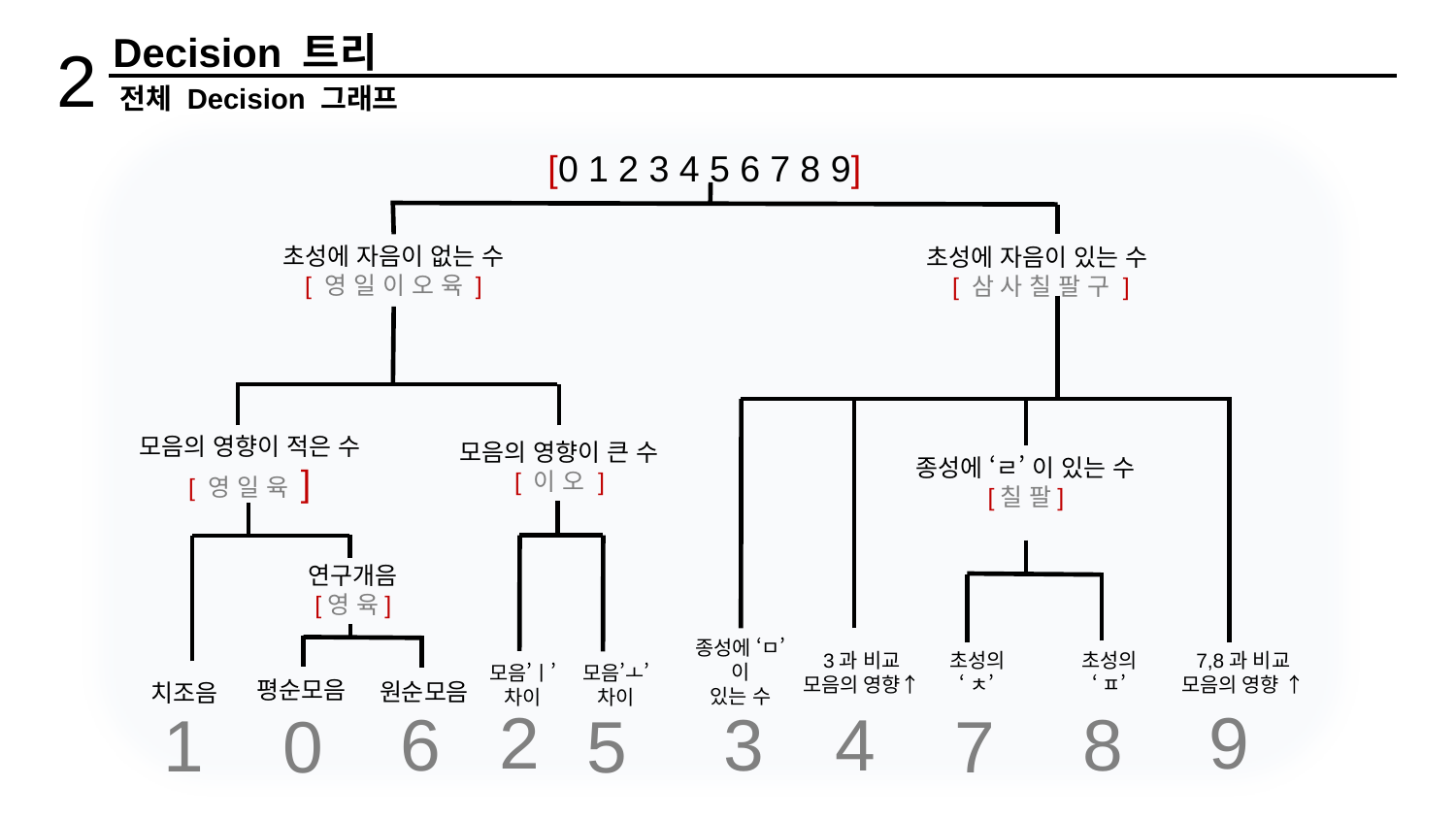

Decision 트리
2
전체 Decision 그래프

[0 1 2 3 4 5 6 7 8 9]
초성에 자음이 없는 수
[ 영 일 이 오 육 ]
초성에 자음이 있는 수
 [ 삼 사 칠 팔 구 ]
모음의 영향이 적은 수
[ 영 일 육 ]
모음의 영향이 큰 수
[ 이 오 ]
종성에 ‘ㄹ’ 이 있는 수
[칠 팔]
연구개음
[영 육]
종성에 ‘ㅁ’이
있는 수
3과 비교
모음의 영향↑
초성의
‘ㅊ’
초성의
‘ㅍ’
7,8과 비교
모음의 영향 ↑
모음’ㅣ’
차이
모음’ㅗ’
차이
평순모음
원순모음
치조음
9
2
3
4
8
6
1
5
7
0